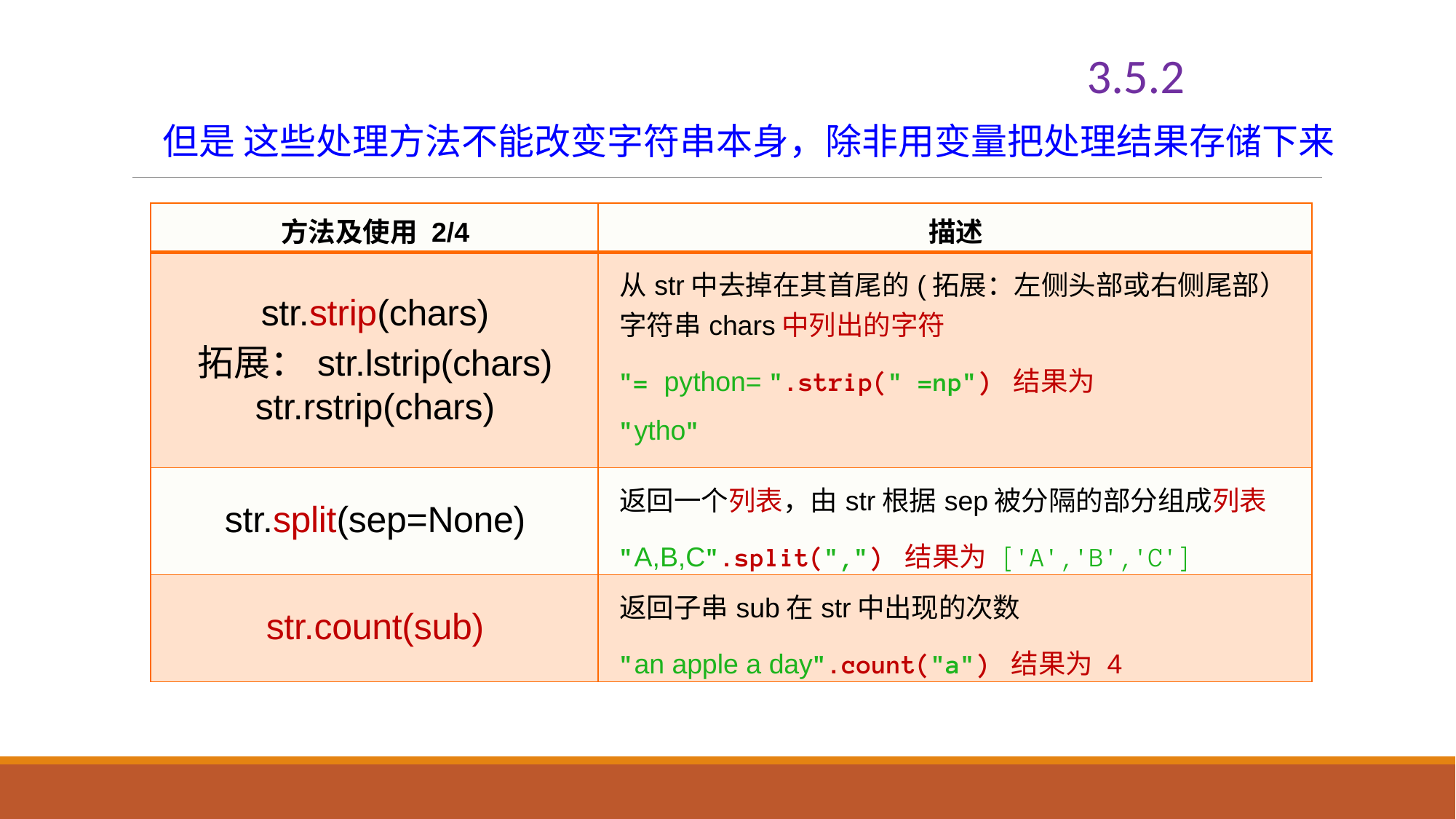

3.5.2
但是 这些处理方法不能改变字符串本身，除非用变量把处理结果存储下来
| 方法及使用 2/4 | 描述 |
| --- | --- |
| str.strip(chars) 拓展：str.lstrip(chars) str.rstrip(chars) | 从str中去掉在其首尾的(拓展：左侧头部或右侧尾部）字符串chars中列出的字符 "= python= ".strip(" =np") 结果为 "ytho" |
| str.split(sep=None) | 返回一个列表，由str根据sep被分隔的部分组成列表 "A,B,C".split(",") 结果为 ['A','B','C'] |
| str.count(sub) | 返回子串sub在str中出现的次数 "an apple a day".count("a") 结果为 4 |